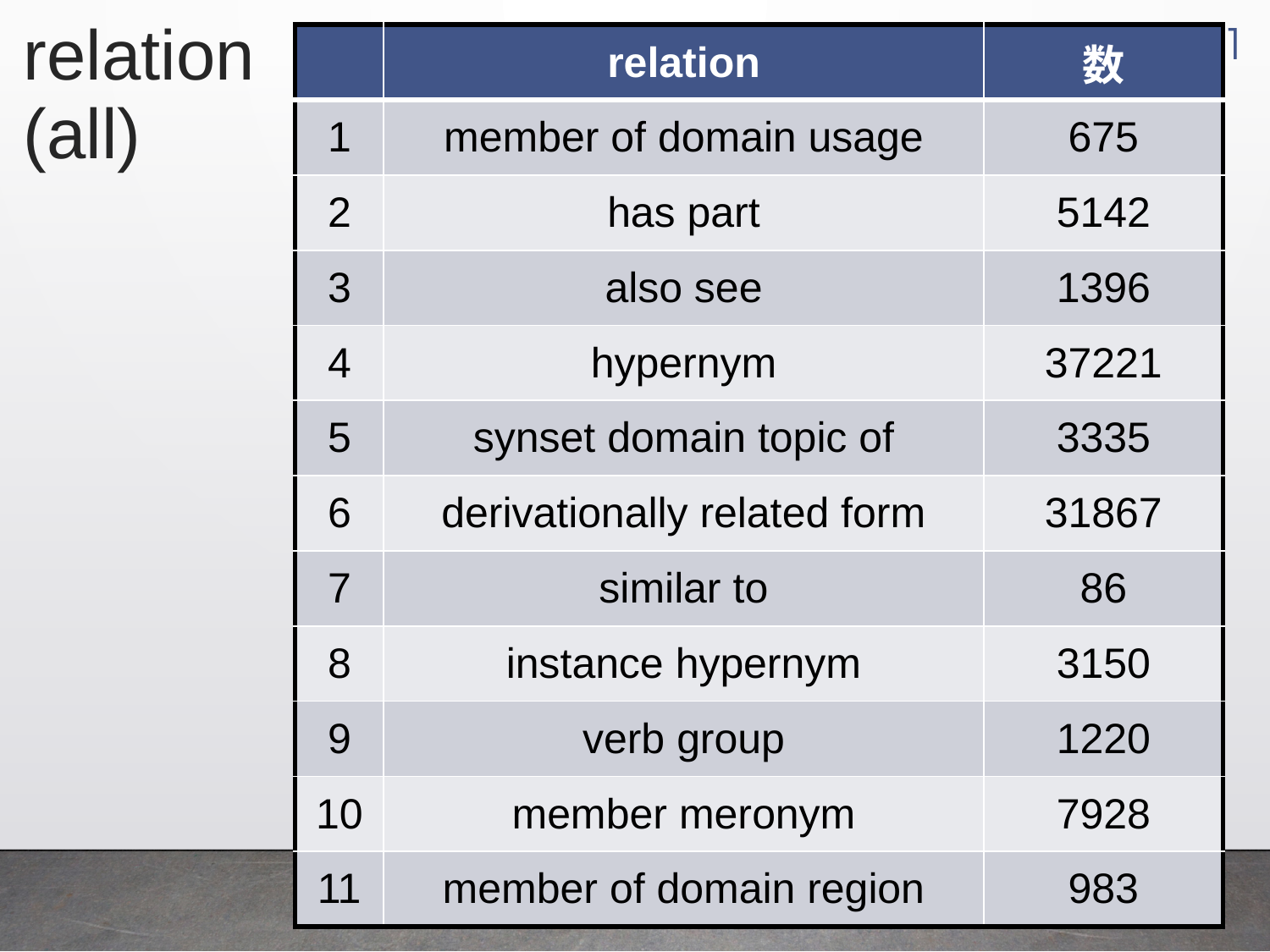

relation
(all)
51
|  | relation | 数 |
| --- | --- | --- |
| 1 | member of domain usage | 675 |
| 2 | has part | 5142 |
| 3 | also see | 1396 |
| 4 | hypernym | 37221 |
| 5 | synset domain topic of | 3335 |
| 6 | derivationally related form | 31867 |
| 7 | similar to | 86 |
| 8 | instance hypernym | 3150 |
| 9 | verb group | 1220 |
| 10 | member meronym | 7928 |
| 11 | member of domain region | 983 |